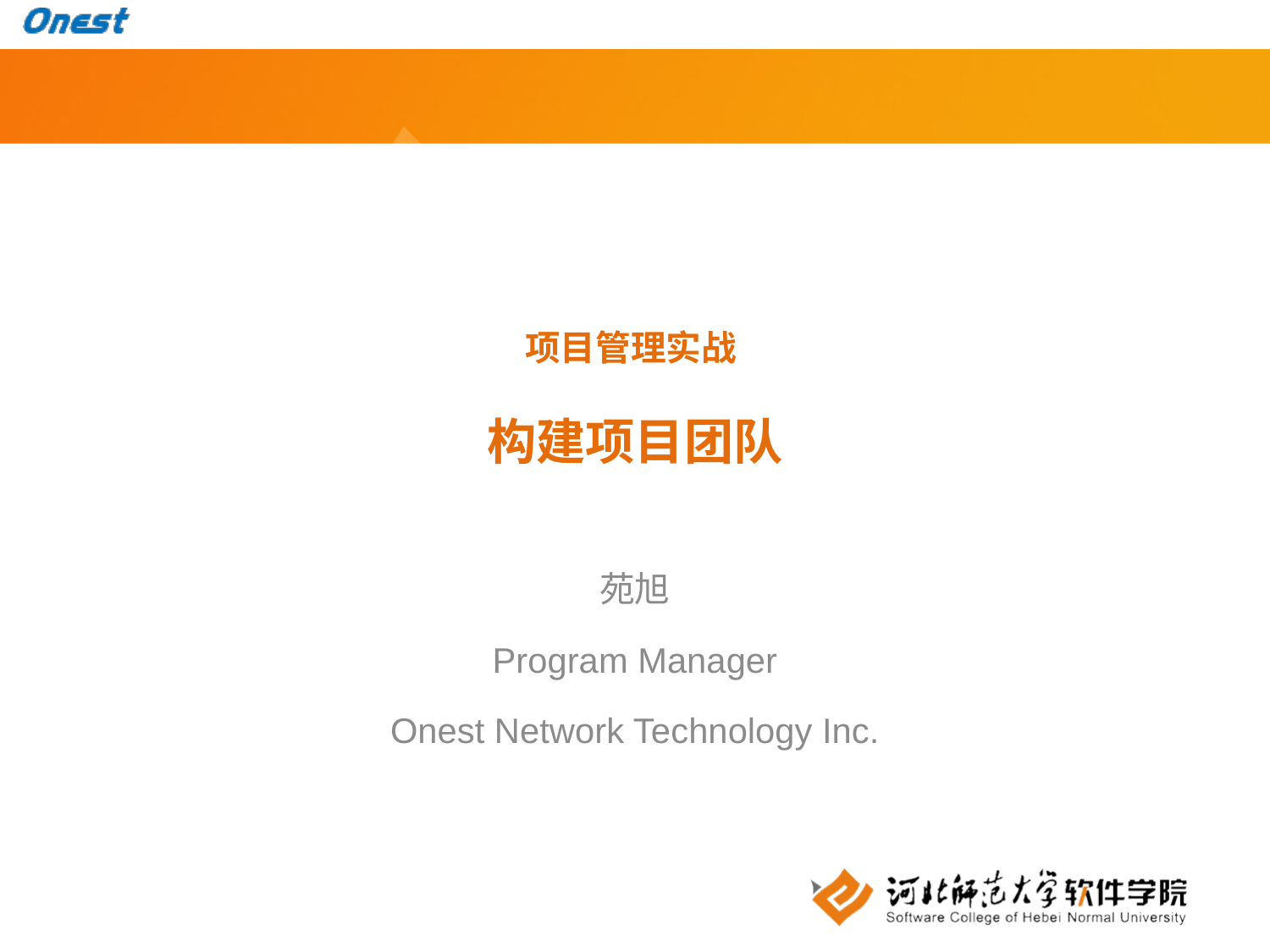

# 项目管理实战 构建项目团队
苑旭
Program Manager
Onest Network Technology Inc.